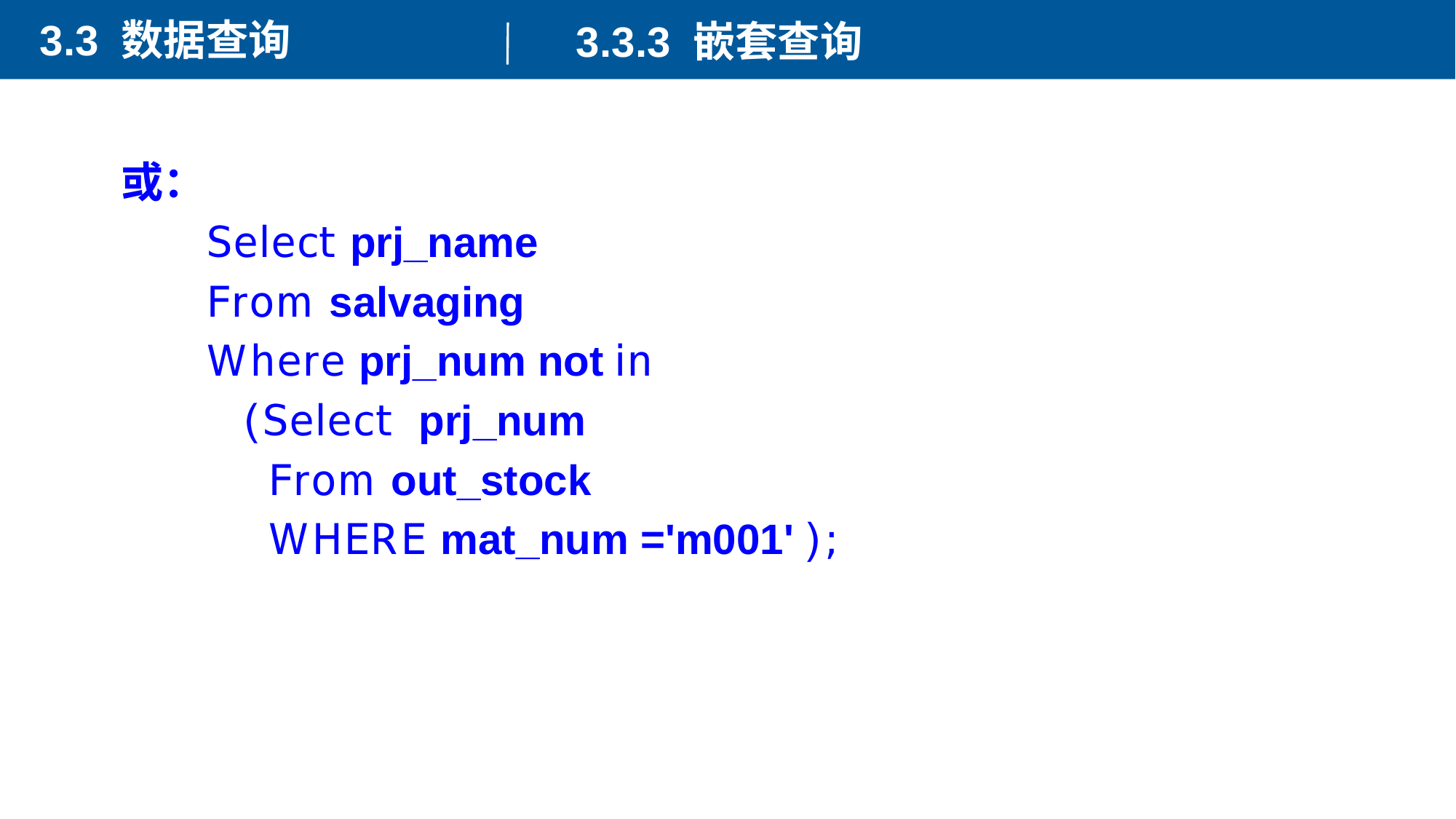

3.3 数据查询
3.3.3 嵌套查询
或：
       Select prj_name
       From salvaging
       Where prj_num not in
          (Select  prj_num
            From out_stock
            WHERE mat_num ='m001' );